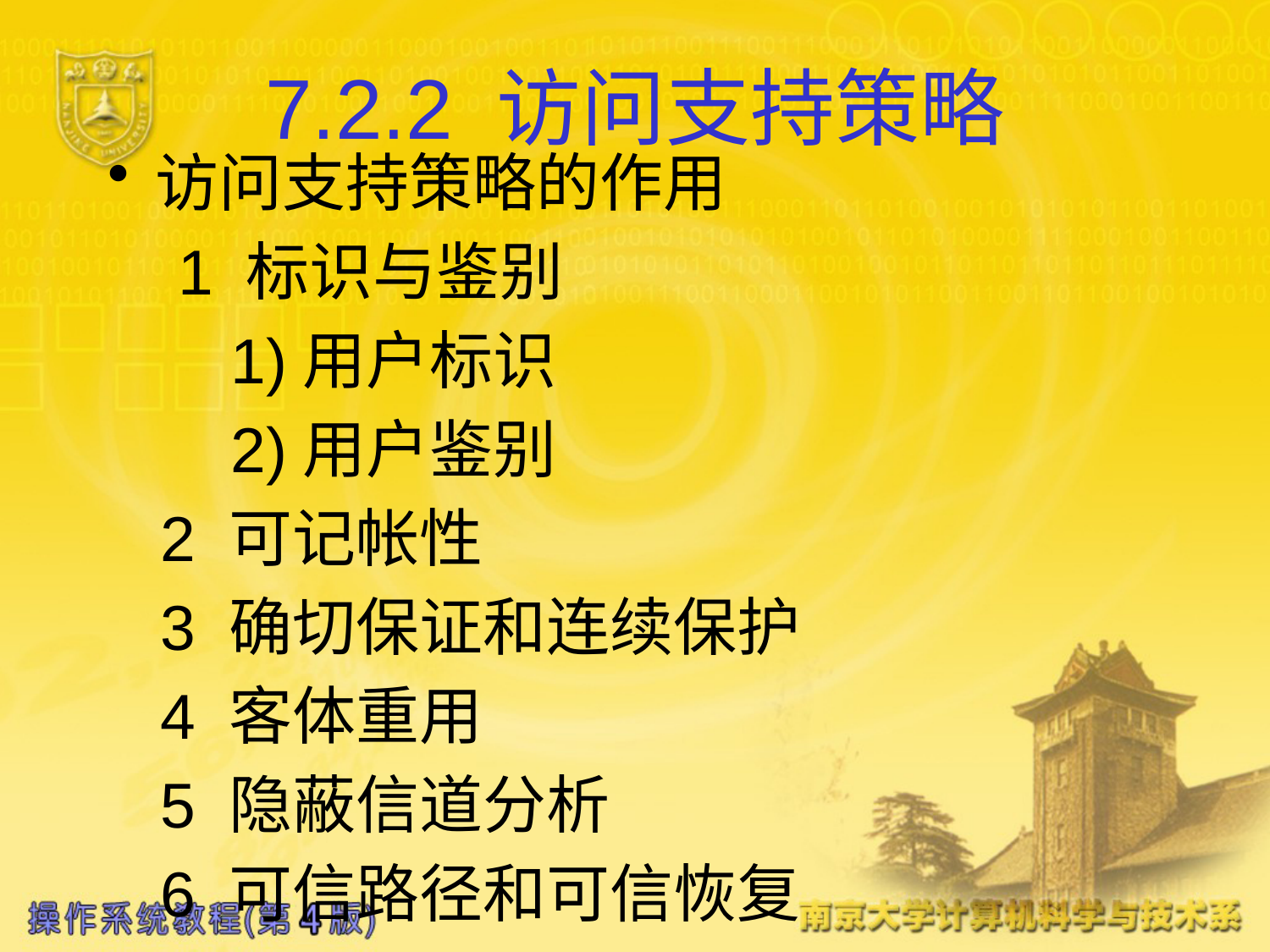

# 7.2.2 访问支持策略
访问支持策略的作用
    1 标识与鉴别
       1)用户标识
       2)用户鉴别
   2 可记帐性
   3 确切保证和连续保护
   4 客体重用
   5 隐蔽信道分析
   6 可信路径和可信恢复